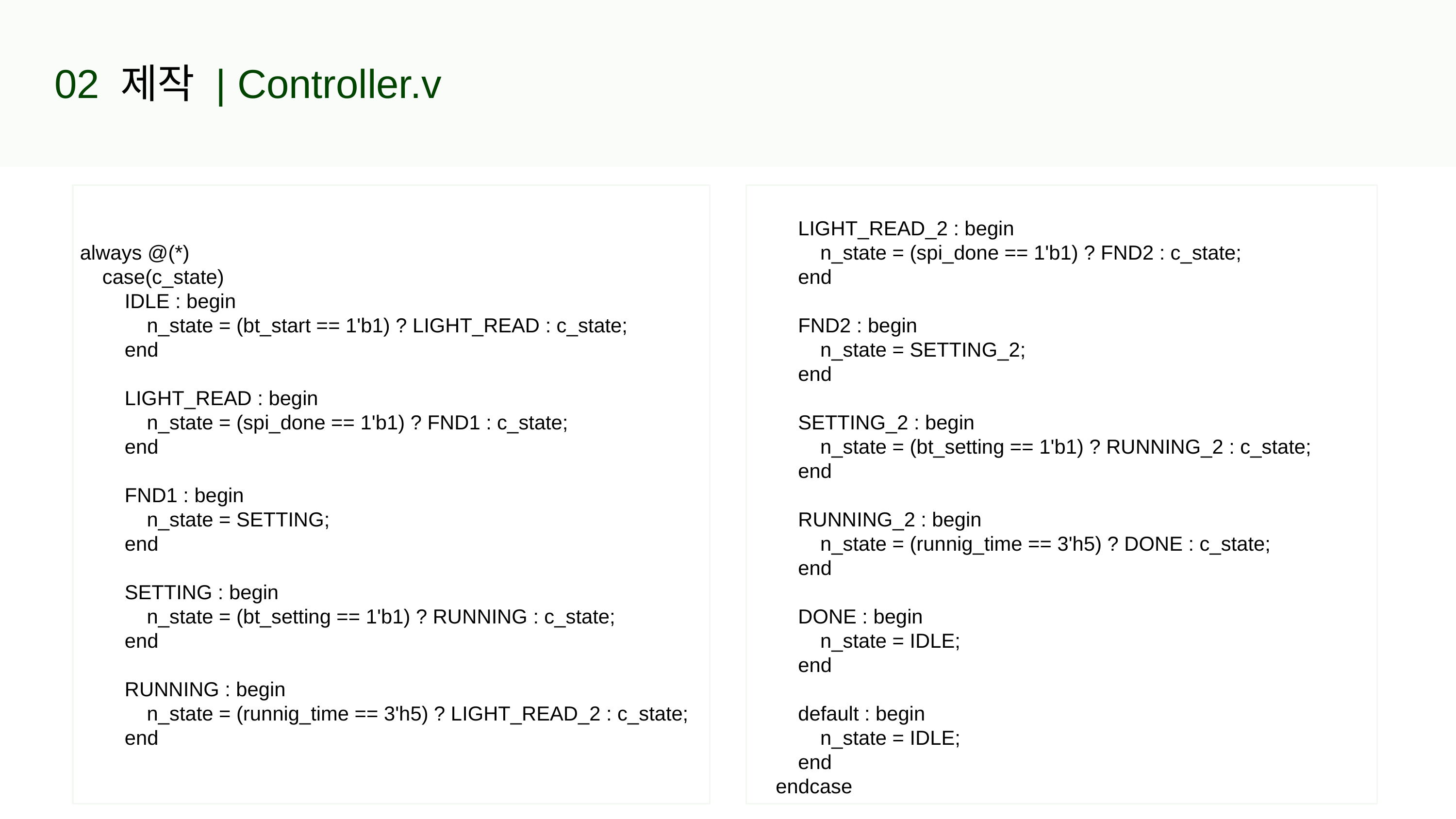

02 제작 | Controller.v
always @(*)
    case(c_state)
        IDLE : begin
            n_state = (bt_start == 1'b1) ? LIGHT_READ : c_state;
        end

        LIGHT_READ : begin
            n_state = (spi_done == 1'b1) ? FND1 : c_state;
        end

        FND1 : begin
            n_state = SETTING;
        end

        SETTING : begin
            n_state = (bt_setting == 1'b1) ? RUNNING : c_state;
        end

        RUNNING : begin
            n_state = (runnig_time == 3'h5) ? LIGHT_READ_2 : c_state;
        end

        LIGHT_READ_2 : begin
            n_state = (spi_done == 1'b1) ? FND2 : c_state;
        end

        FND2 : begin
            n_state = SETTING_2;
        end

        SETTING_2 : begin
            n_state = (bt_setting == 1'b1) ? RUNNING_2 : c_state;
        end

        RUNNING_2 : begin
            n_state = (runnig_time == 3'h5) ? DONE : c_state;
        end

        DONE : begin
            n_state = IDLE;
        end

        default : begin
            n_state = IDLE;
        end
    endcase